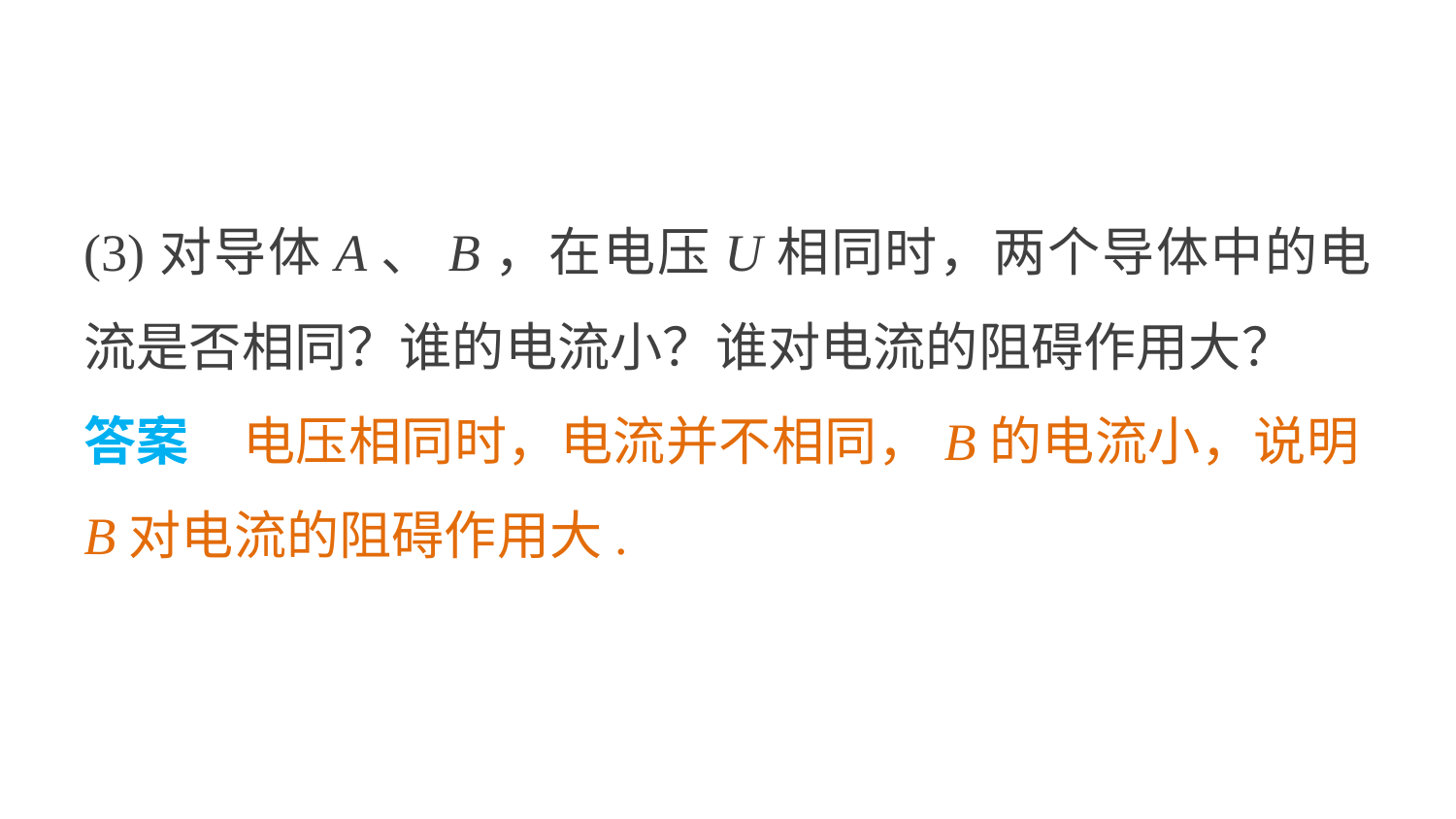

(3)对导体A、B，在电压U相同时，两个导体中的电流是否相同？谁的电流小？谁对电流的阻碍作用大？
答案　电压相同时，电流并不相同，B的电流小，说明B对电流的阻碍作用大.